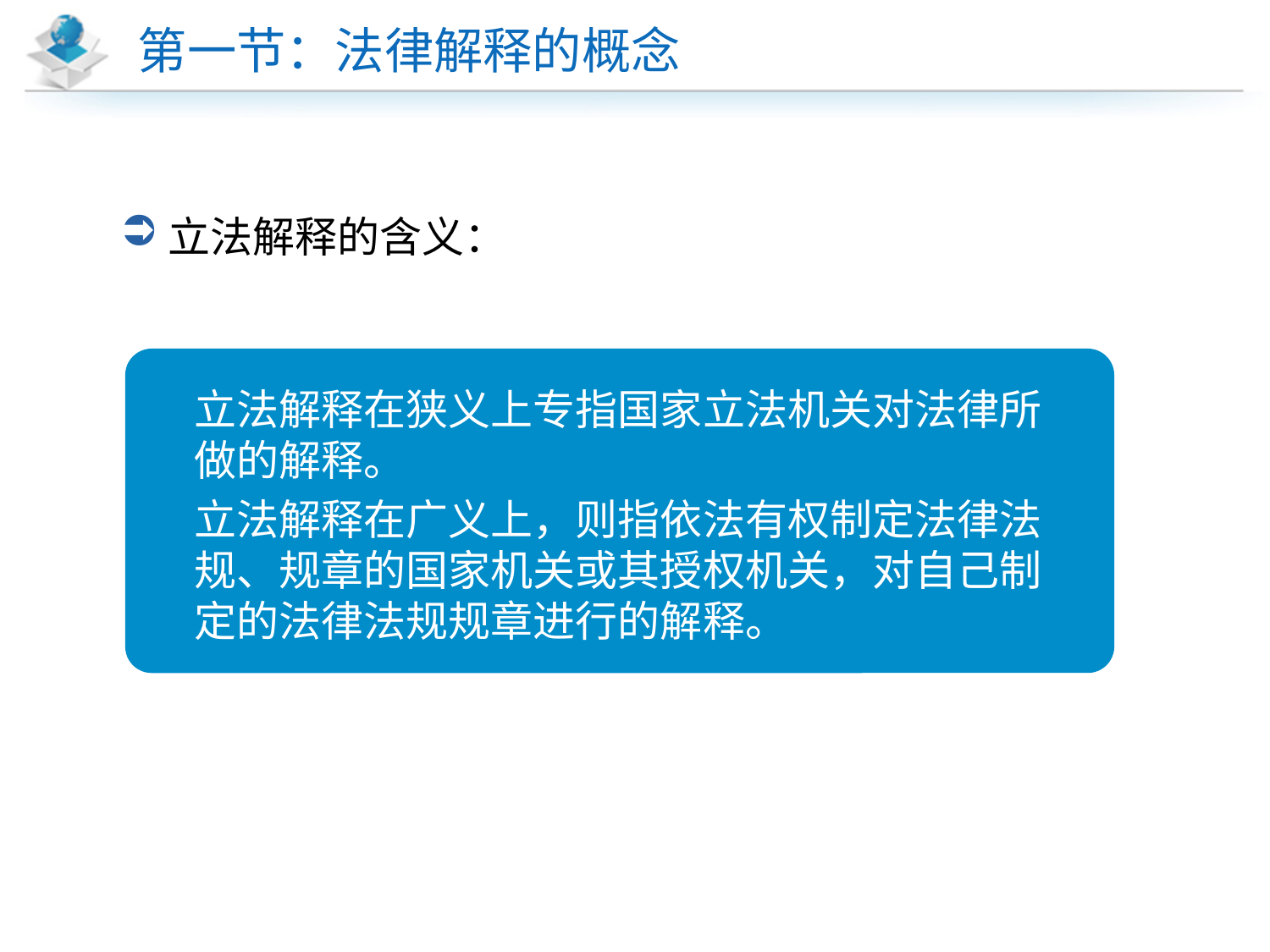

# 第一节：法律解释的概念
立法解释的含义：

立法解释在狭义上专指国家立法机关对法律所做的解释。
立法解释在广义上，则指依法有权制定法律法规、规章的国家机关或其授权机关，对自己制定的法律法规规章进行的解释。